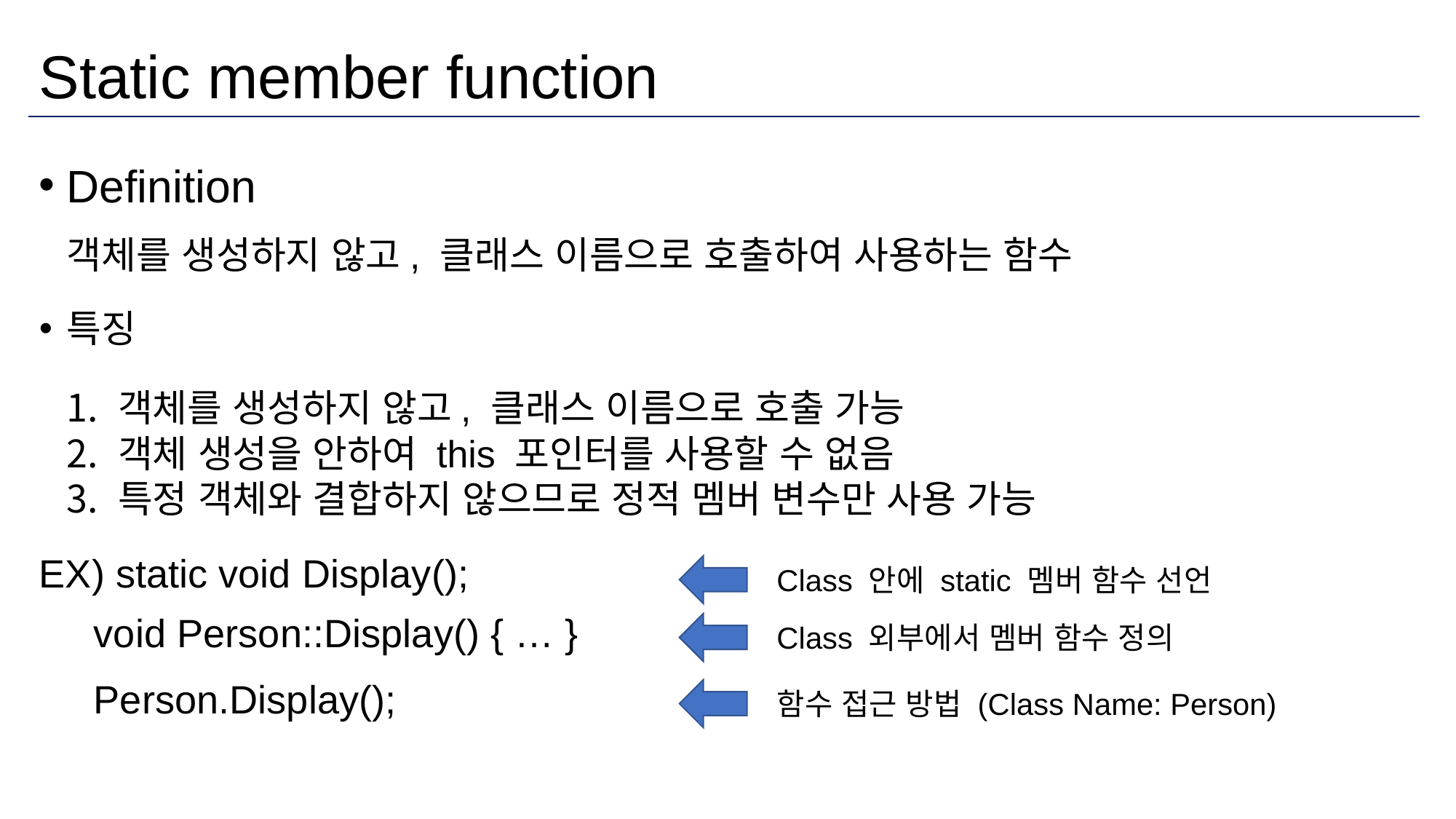

# Static member function
Definition
객체를 생성하지 않고, 클래스 이름으로 호출하여 사용하는 함수
특징

 객체를 생성하지 않고, 클래스 이름으로 호출 가능
 객체 생성을 안하여 this 포인터를 사용할 수 없음
 특정 객체와 결합하지 않으므로 정적 멤버 변수만 사용 가능
EX) static void Display();

Class 안에 static 멤버 함수 선언
     void Person::Display() { … }

Class 외부에서 멤버 함수 정의
     Person.Display();

함수 접근 방법 (Class Name: Person)